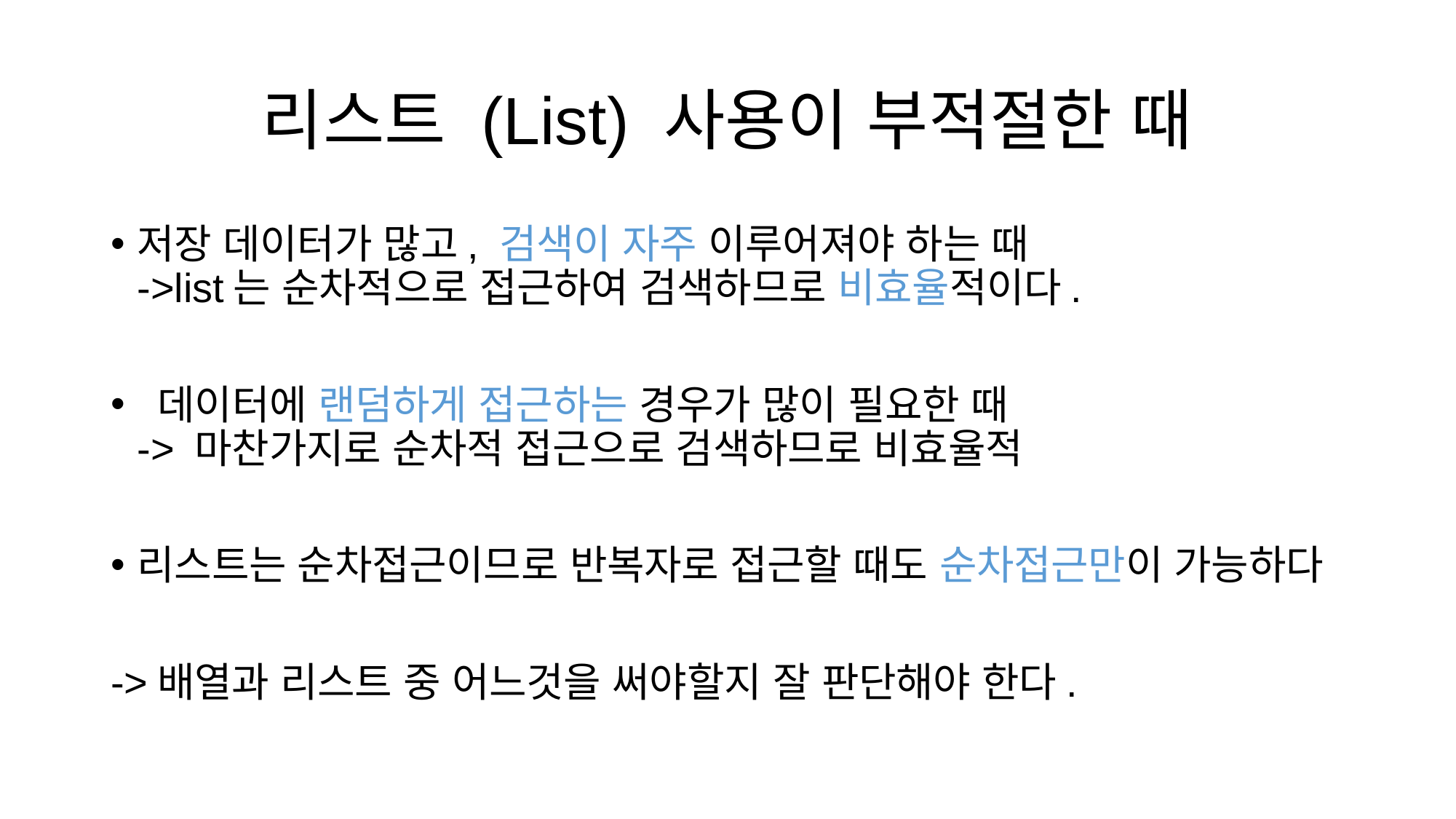

# 리스트 (List) 사용이 부적절한 때
저장 데이터가 많고, 검색이 자주 이루어져야 하는 때
->list는 순차적으로 접근하여 검색하므로 비효율적이다.

 데이터에 랜덤하게 접근하는 경우가 많이 필요한 때
-> 마찬가지로 순차적 접근으로 검색하므로 비효율적

리스트는 순차접근이므로 반복자로 접근할 때도 순차접근만이 가능하다

->배열과 리스트 중 어느것을 써야할지 잘 판단해야 한다.